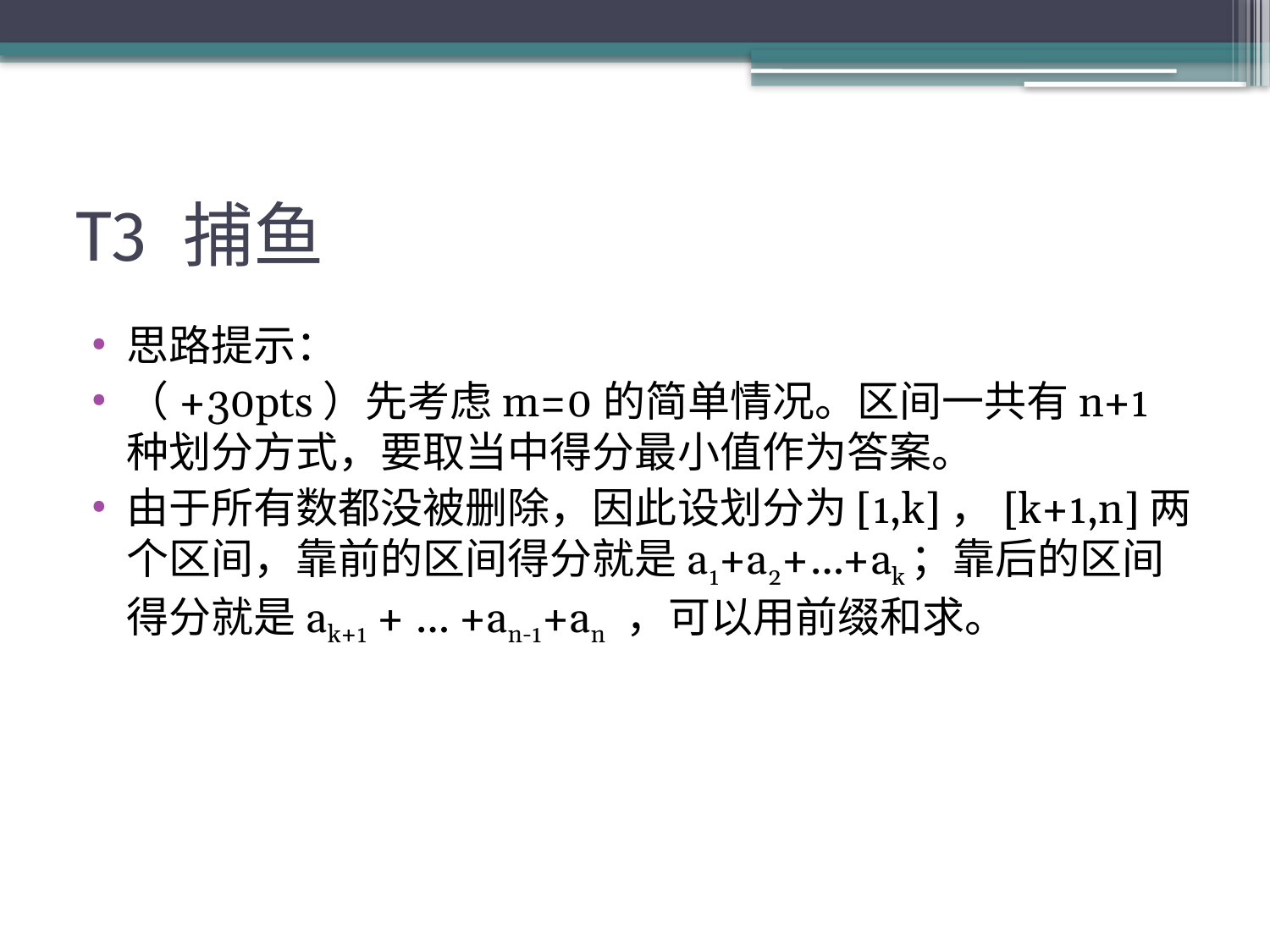

# T3 捕鱼
思路提示：
（+30pts）先考虑m=0的简单情况。区间一共有n+1种划分方式，要取当中得分最小值作为答案。
由于所有数都没被删除，因此设划分为[1,k]，[k+1,n]两个区间，靠前的区间得分就是a1+a2+…+ak；靠后的区间得分就是ak+1 + … +an-1+an ，可以用前缀和求。